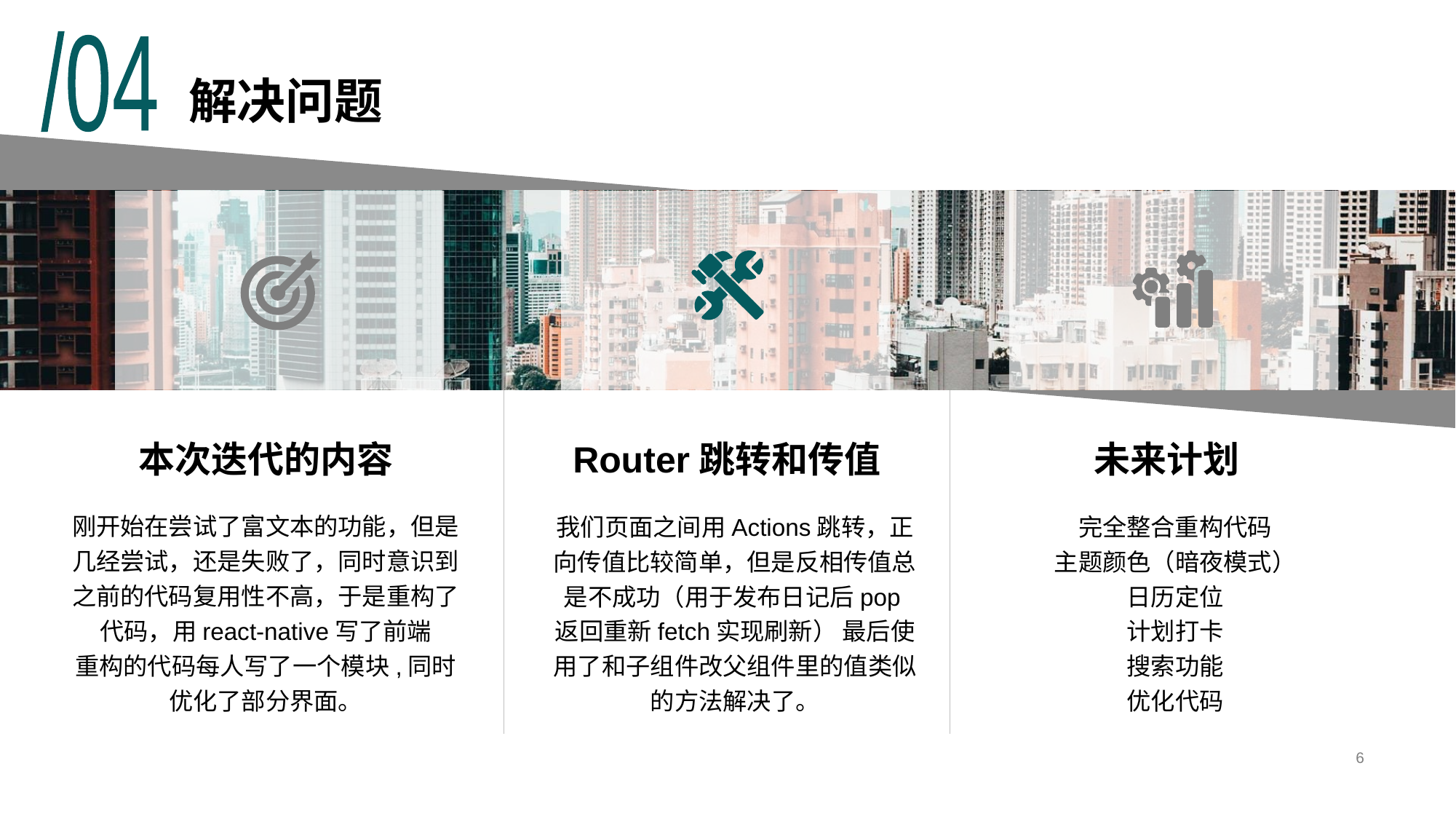

解决问题
/04

本次迭代的内容
刚开始在尝试了富文本的功能，但是几经尝试，还是失败了，同时意识到之前的代码复用性不高，于是重构了代码，用react-native写了前端
重构的代码每人写了一个模块,同时优化了部分界面。
Router跳转和传值
未来计划
我们页面之间用Actions跳转，正向传值比较简单，但是反相传值总是不成功（用于发布日记后pop返回重新fetch实现刷新） 最后使用了和子组件改父组件里的值类似的方法解决了。
完全整合重构代码
主题颜色（暗夜模式）
日历定位
计划打卡
搜索功能
优化代码
6